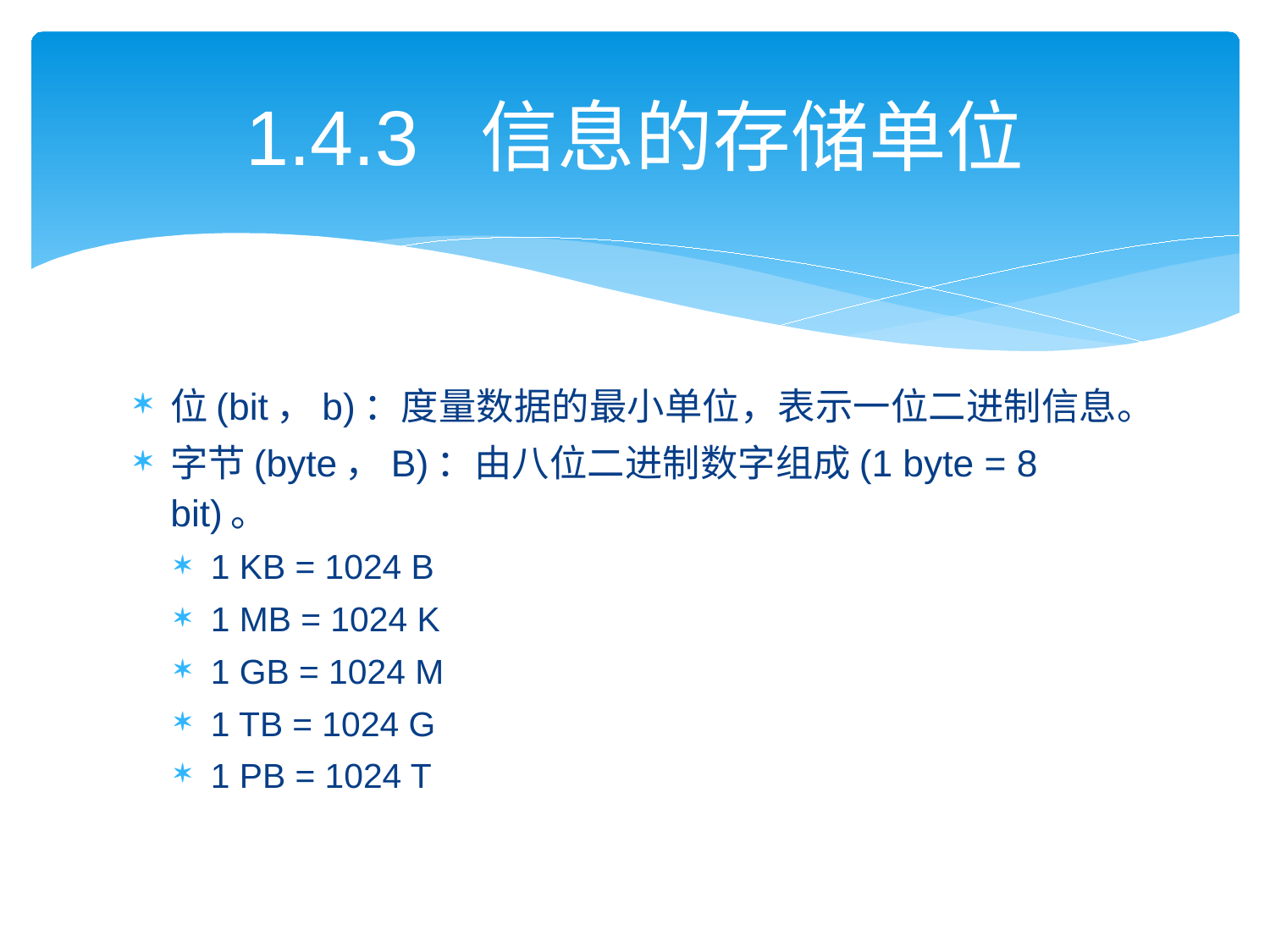

# 1.4.3  信息的存储单位
位(bit，b)：度量数据的最小单位，表示一位二进制信息。
字节(byte，B)：由八位二进制数字组成(1 byte = 8 bit)。
1 KB = 1024 B
1 MB = 1024 K
1 GB = 1024 M
1 TB = 1024 G
1 PB = 1024 T